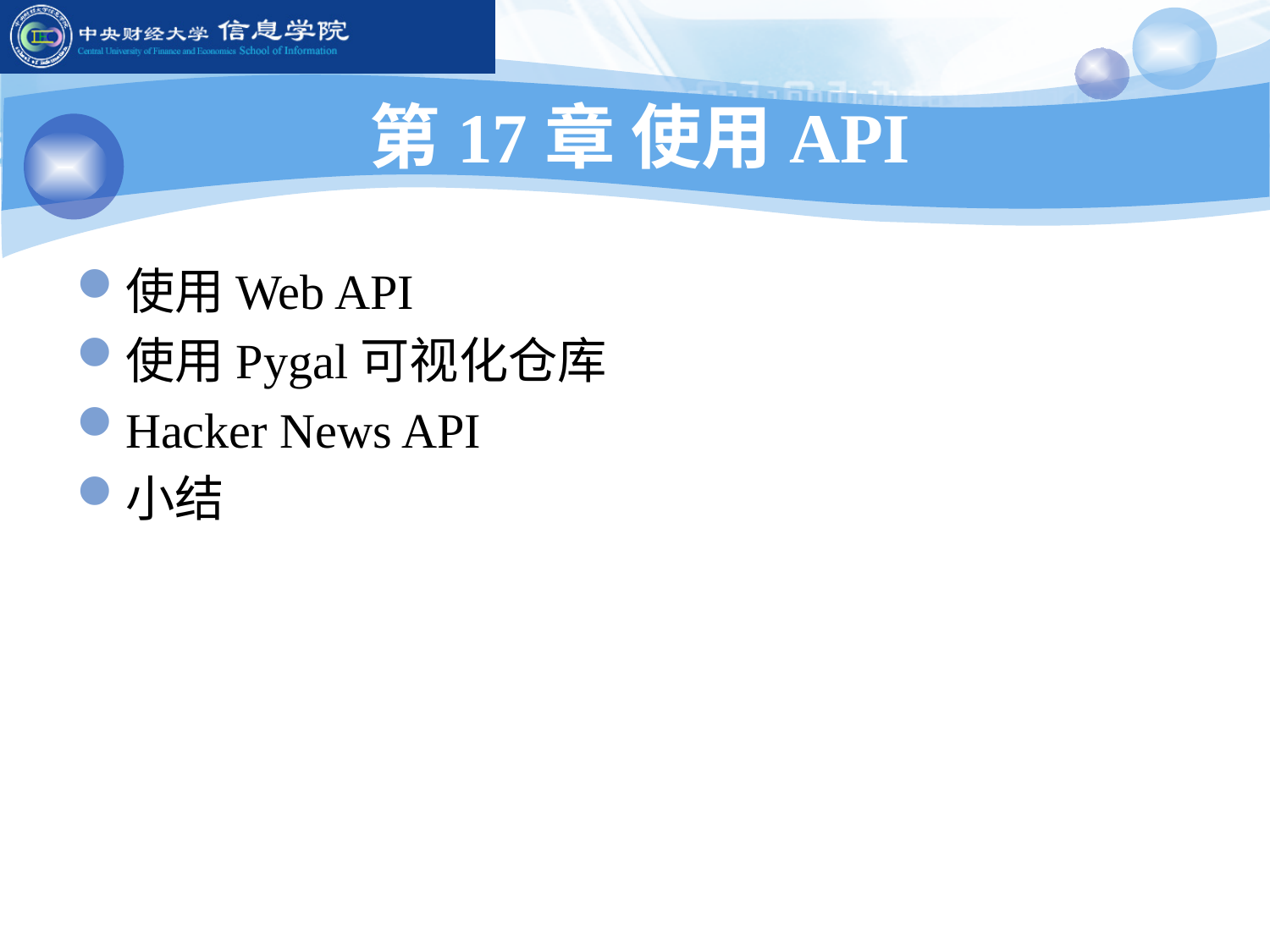

# 第17章 使用API
使用Web API
使用Pygal可视化仓库
Hacker News API
小结